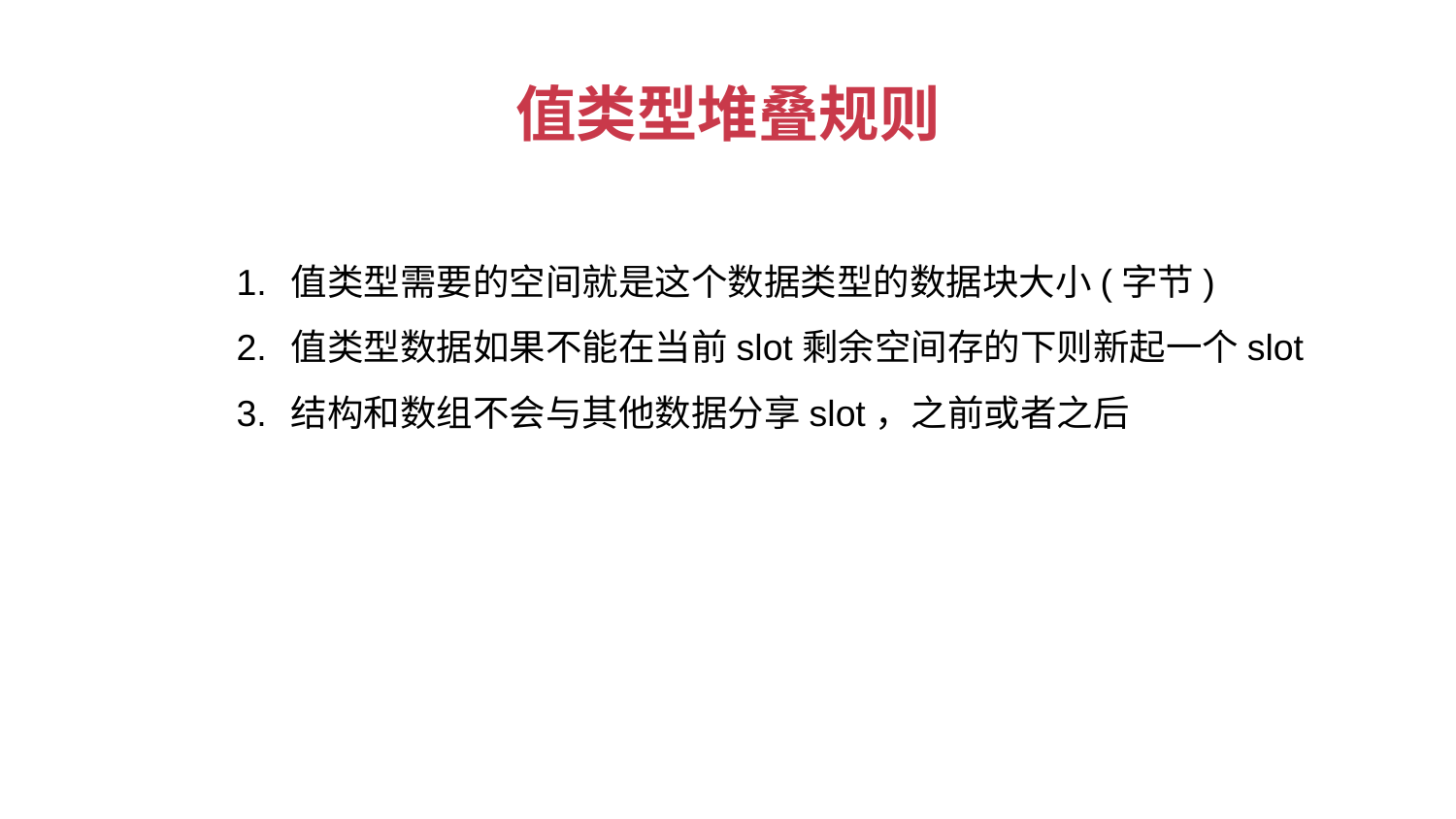

值类型堆叠规则
值类型需要的空间就是这个数据类型的数据块大小(字节)
值类型数据如果不能在当前slot剩余空间存的下则新起一个slot
结构和数组不会与其他数据分享slot，之前或者之后